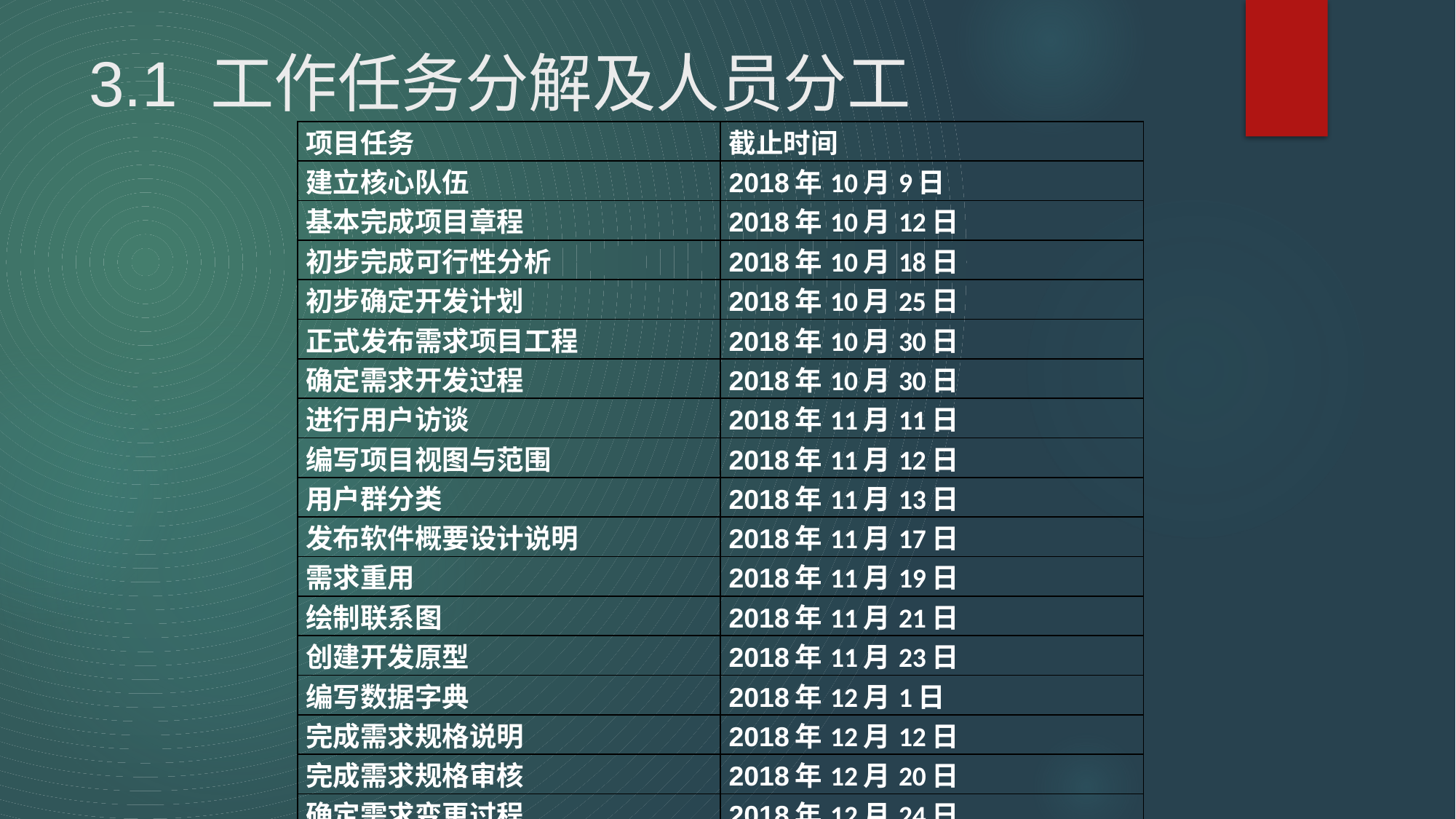

# 3.1 工作任务分解及人员分工
| 项目任务 | 截止时间 |
| --- | --- |
| 建立核心队伍 | 2018年10月9日 |
| 基本完成项目章程 | 2018年10月12日 |
| 初步完成可行性分析 | 2018年10月18日 |
| 初步确定开发计划 | 2018年10月25日 |
| 正式发布需求项目工程 | 2018年10月30日 |
| 确定需求开发过程 | 2018年10月30日 |
| 进行用户访谈 | 2018年11月11日 |
| 编写项目视图与范围 | 2018年11月12日 |
| 用户群分类 | 2018年11月13日 |
| 发布软件概要设计说明 | 2018年11月17日 |
| 需求重用 | 2018年11月19日 |
| 绘制联系图 | 2018年11月21日 |
| 创建开发原型 | 2018年11月23日 |
| 编写数据字典 | 2018年12月1日 |
| 完成需求规格说明 | 2018年12月12日 |
| 完成需求规格审核 | 2018年12月20日 |
| 确定需求变更过程 | 2018年12月24日 |
| 发布软件需求变更文档 | 2019年1月11日 |
| 发布软件维护计划 | 2019年1月17日 |
| 进行最终评审 | 2019年1月20日 |